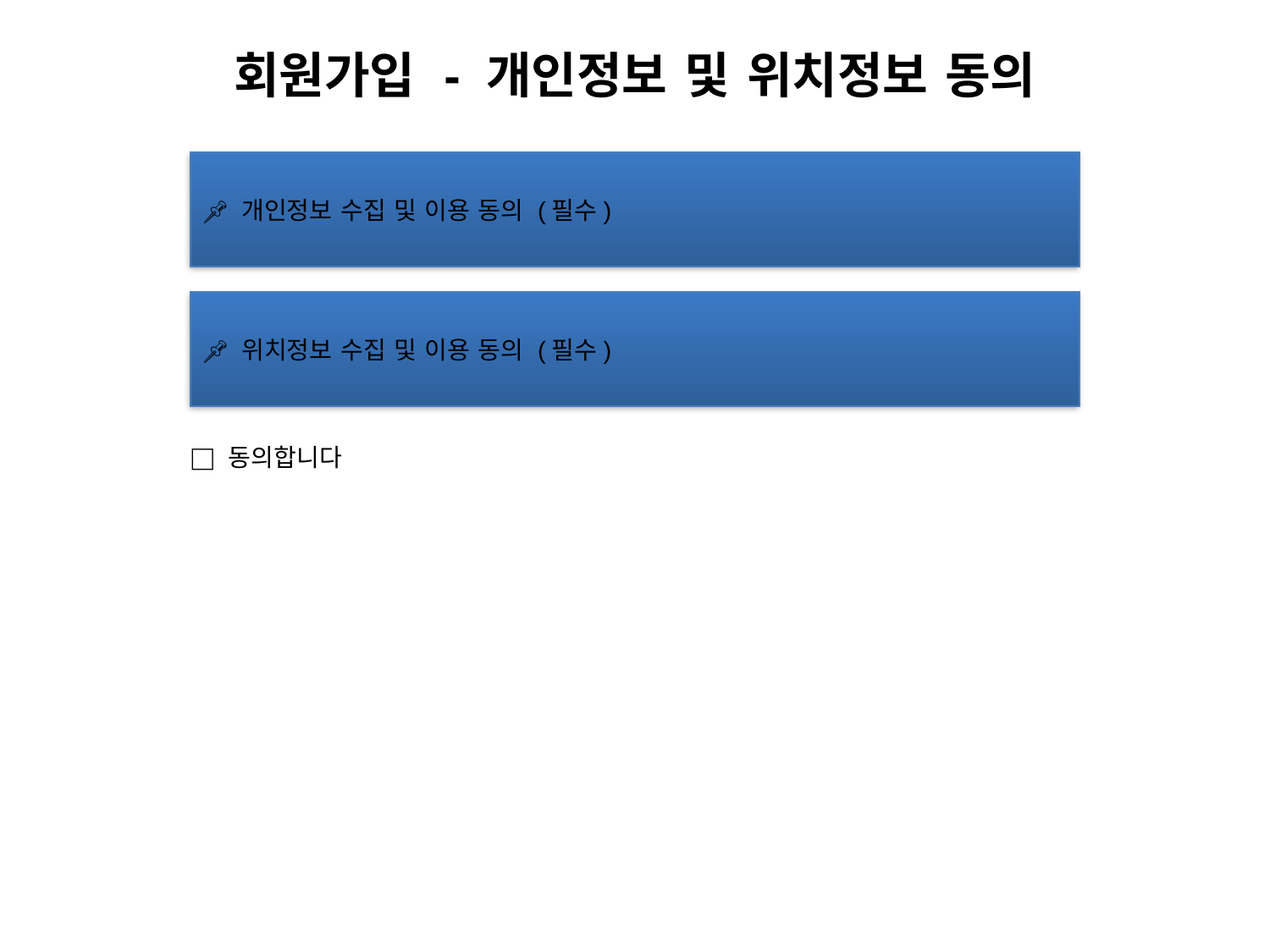

회원가입 - 개인정보 및 위치정보 동의
📌 개인정보 수집 및 이용 동의 (필수)
📌 위치정보 수집 및 이용 동의 (필수)
⬜ 동의합니다